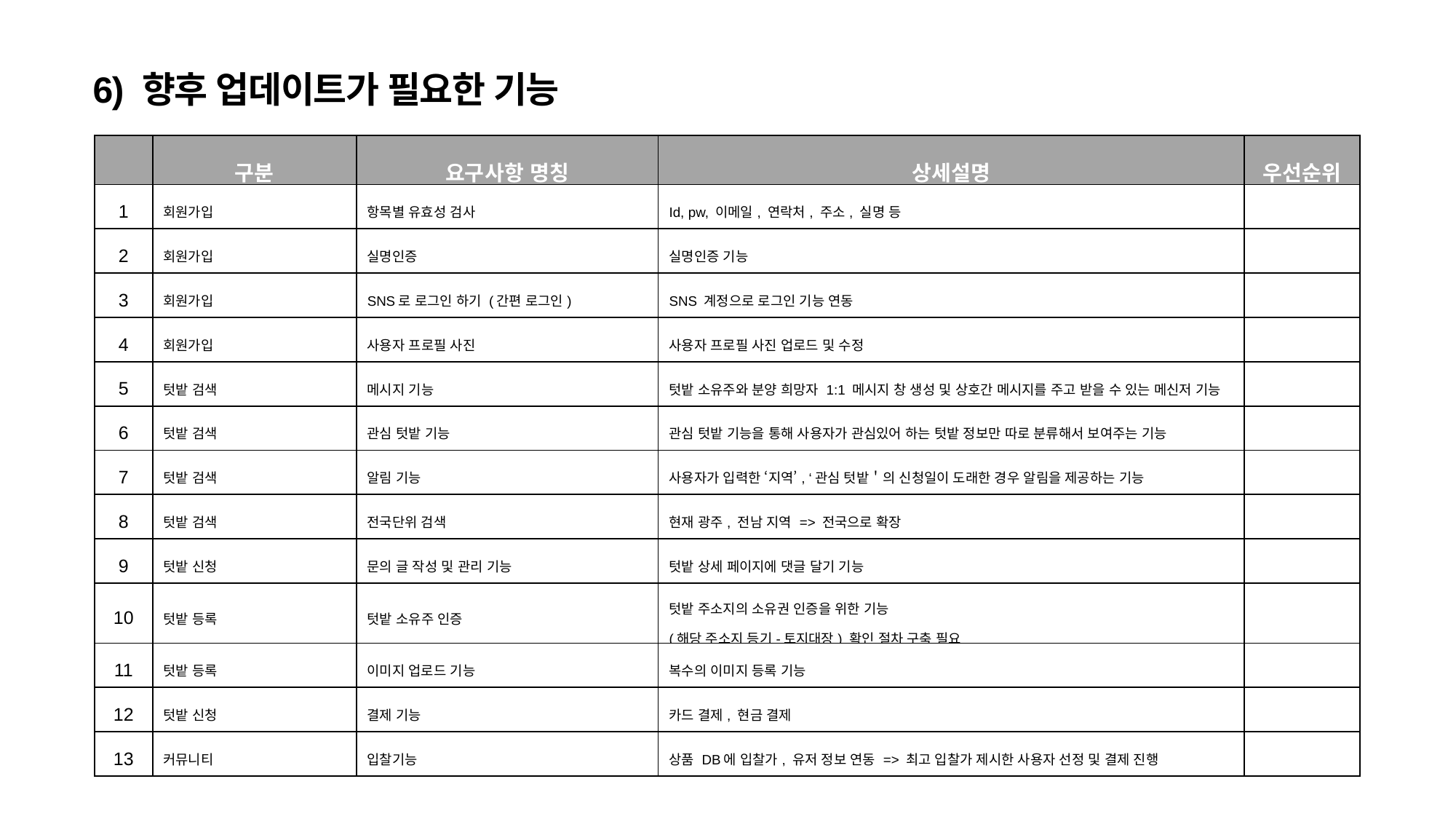

6) 향후 업데이트가 필요한 기능
|  | 구분 | 요구사항 명칭 | 상세설명 | 우선순위 |
| --- | --- | --- | --- | --- |
| 1 | 회원가입 | 항목별 유효성 검사 | Id, pw, 이메일, 연락처, 주소, 실명 등 |  |
| 2 | 회원가입 | 실명인증 | 실명인증 기능 |  |
| 3 | 회원가입 | SNS로 로그인 하기 (간편 로그인) | SNS 계정으로 로그인 기능 연동 |  |
| 4 | 회원가입 | 사용자 프로필 사진 | 사용자 프로필 사진 업로드 및 수정 |  |
| 5 | 텃밭 검색 | 메시지 기능 | 텃밭 소유주와 분양 희망자 1:1 메시지 창 생성 및 상호간 메시지를 주고 받을 수 있는 메신저 기능 |  |
| 6 | 텃밭 검색 | 관심 텃밭 기능 | 관심 텃밭 기능을 통해 사용자가 관심있어 하는 텃밭 정보만 따로 분류해서 보여주는 기능 |  |
| 7 | 텃밭 검색 | 알림 기능 | 사용자가 입력한 ‘지역’, ‘관심 텃밭＇의 신청일이 도래한 경우 알림을 제공하는 기능 |  |
| 8 | 텃밭 검색 | 전국단위 검색 | 현재 광주, 전남 지역 => 전국으로 확장 |  |
| 9 | 텃밭 신청 | 문의 글 작성 및 관리 기능 | 텃밭 상세 페이지에 댓글 달기 기능 |  |
| 10 | 텃밭 등록 | 텃밭 소유주 인증 | 텃밭 주소지의 소유권 인증을 위한 기능 (해당 주소지 등기-토지대장) 확인 절차 구축 필요 |  |
| 11 | 텃밭 등록 | 이미지 업로드 기능 | 복수의 이미지 등록 기능 |  |
| 12 | 텃밭 신청 | 결제 기능 | 카드 결제, 현금 결제 |  |
| 13 | 커뮤니티 | 입찰기능 | 상품 DB에 입찰가, 유저 정보 연동 => 최고 입찰가 제시한 사용자 선정 및 결제 진행 |  |